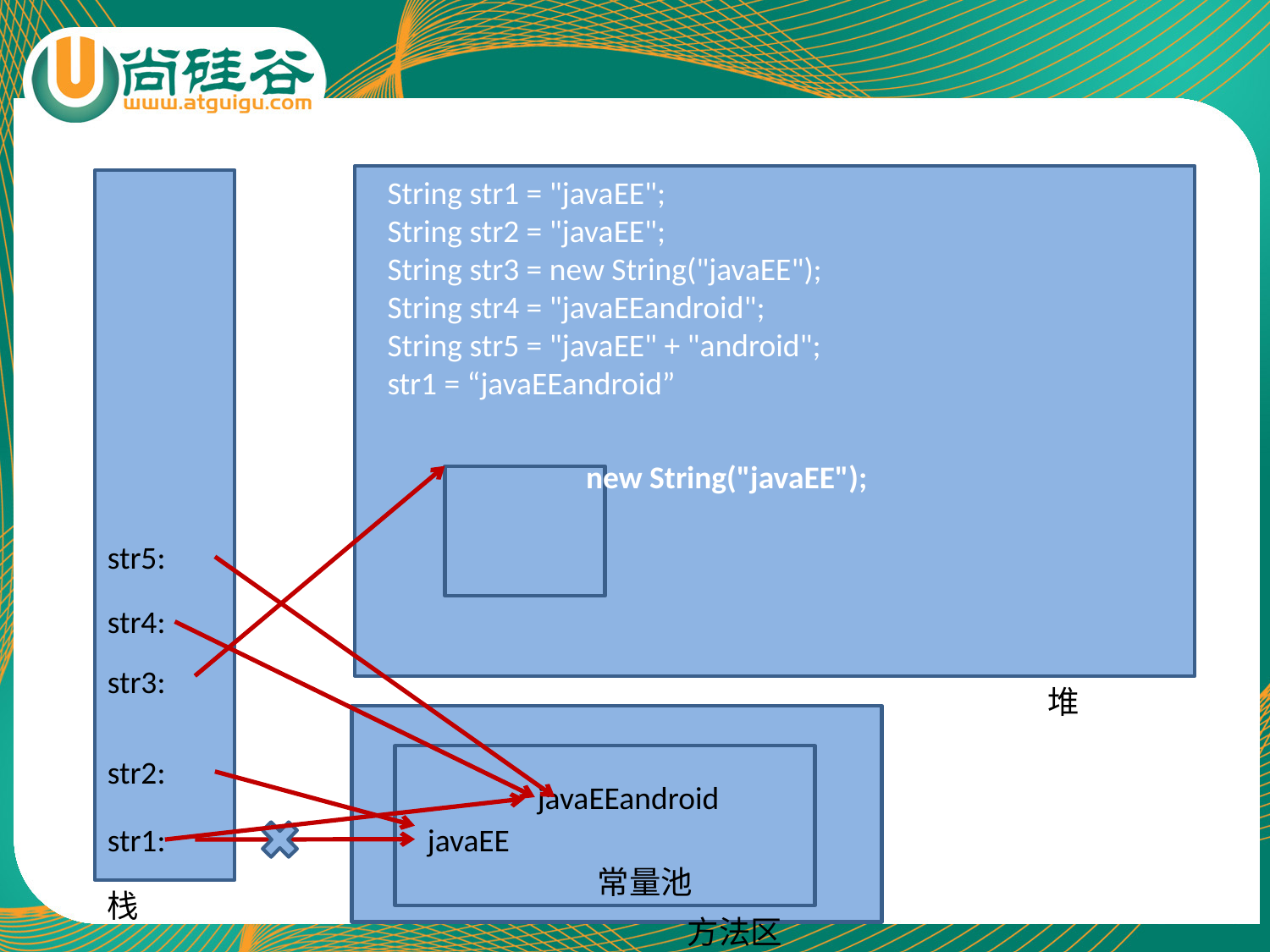

String str1 = "javaEE";
String str2 = "javaEE";
String str3 = new String("javaEE");
String str4 = "javaEEandroid";
String str5 = "javaEE" + "android";
str1 = “javaEEandroid”

new String("javaEE");

str5:
str4:
str3:
堆

str2:

javaEEandroid
str1:

javaEE
常量池
栈
方法区